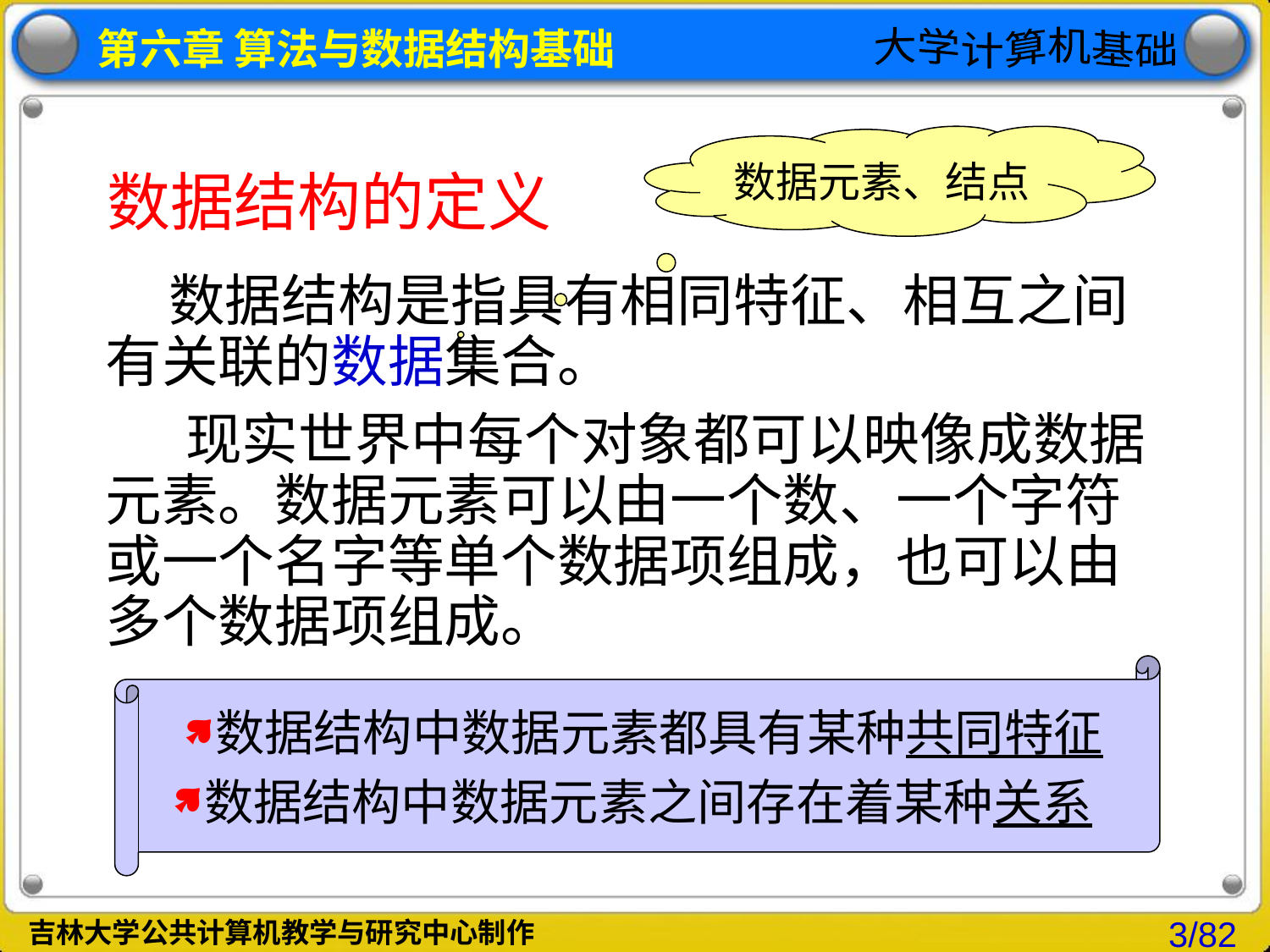

数据元素、结点
# 数据结构的定义
         数据结构是指具有相同特征、相互之间有关联的数据集合。
         现实世界中每个对象都可以映像成数据元素。数据元素可以由一个数、一个字符或一个名字等单个数据项组成，也可以由多个数据项组成。
数据结构中数据元素都具有某种共同特征
数据结构中数据元素之间存在着某种关系
3/82